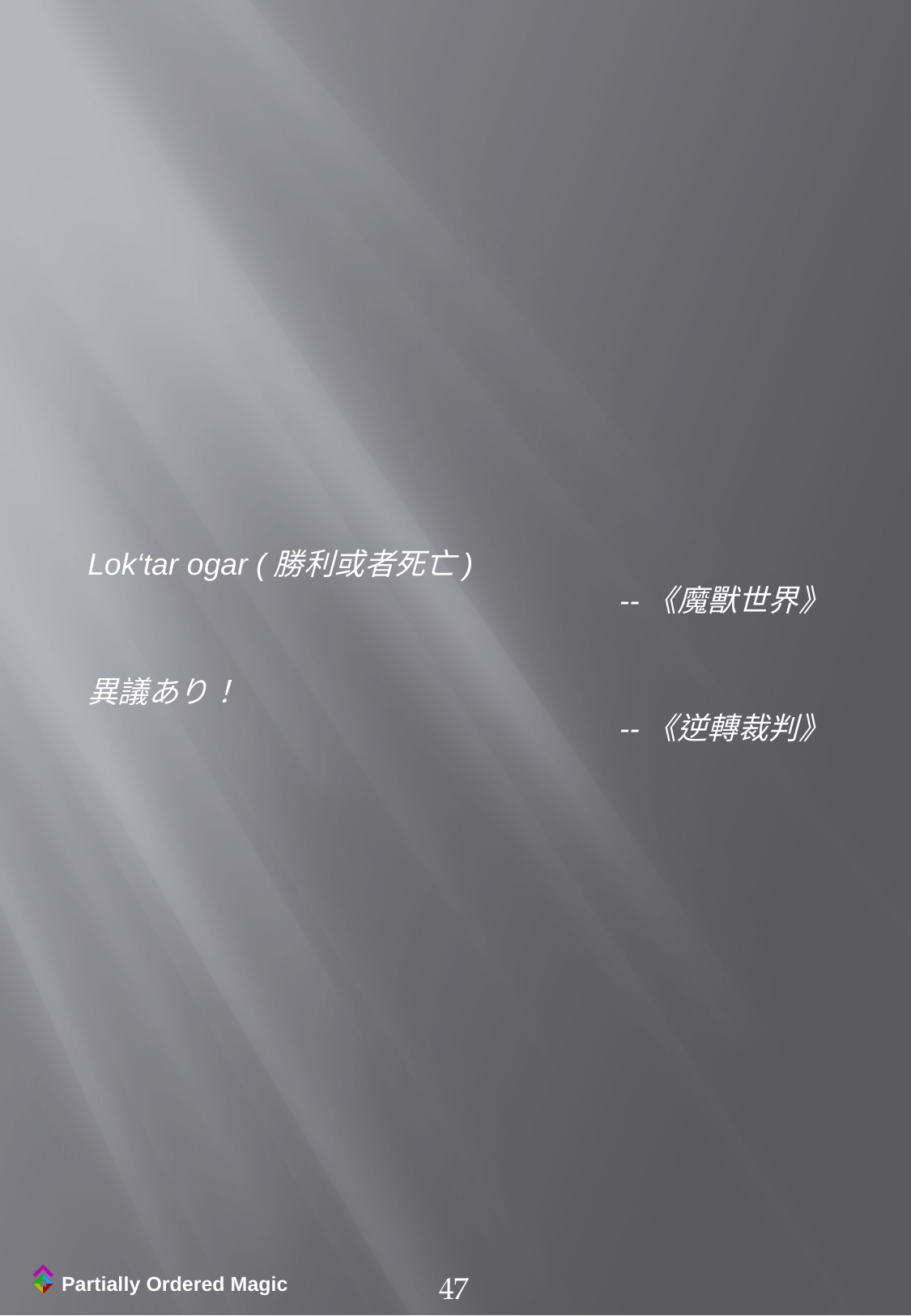

#

Lok‘tar ogar (勝利或者死亡)
--《魔獸世界》
異議あり！
--《逆轉裁判》